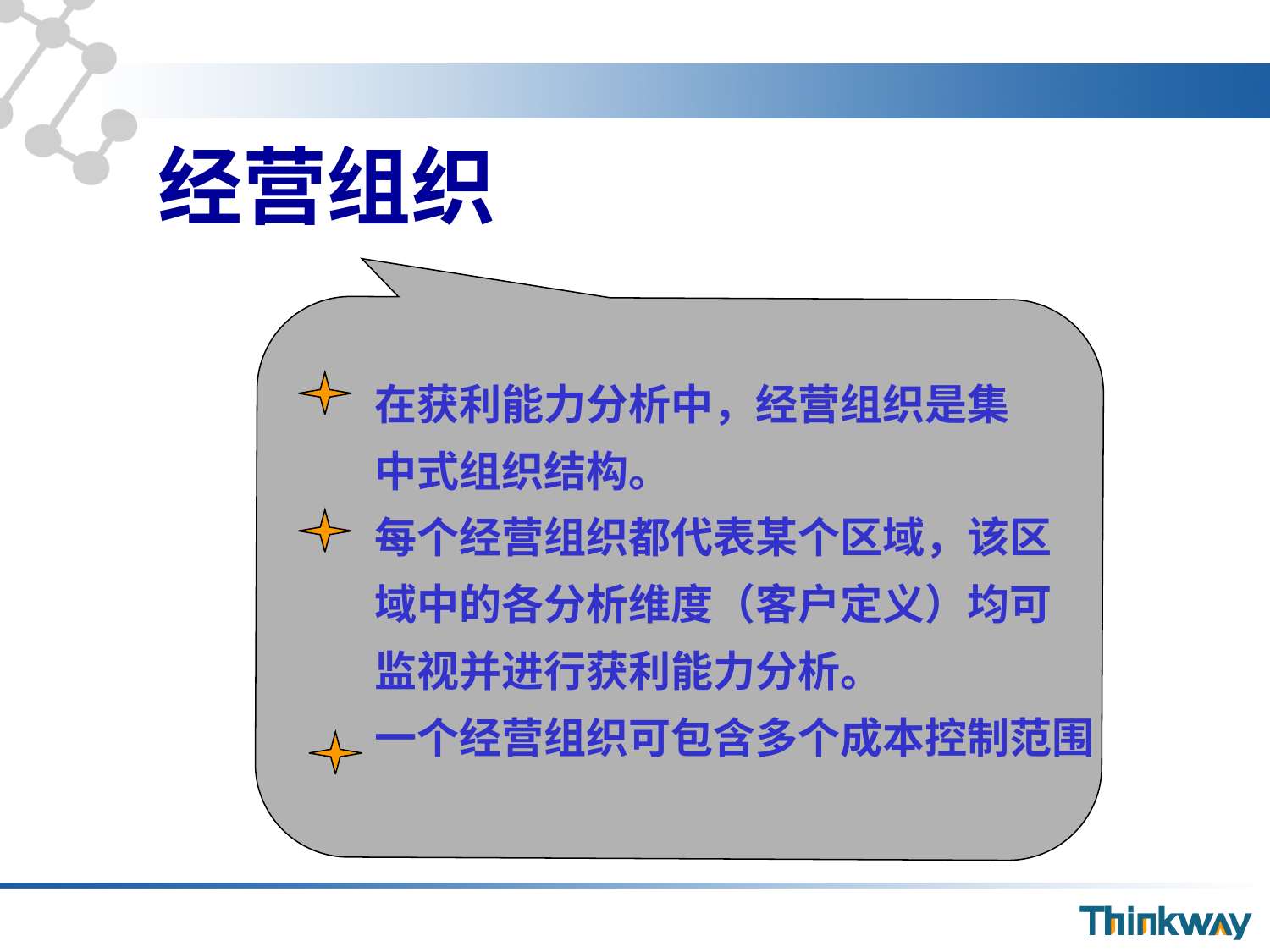

# 经营组织

在获利能力分析中，经营组织是集
中式组织结构。
每个经营组织都代表某个区域，该区
域中的各分析维度（客户定义）均可
监视并进行获利能力分析。
一个经营组织可包含多个成本控制范围